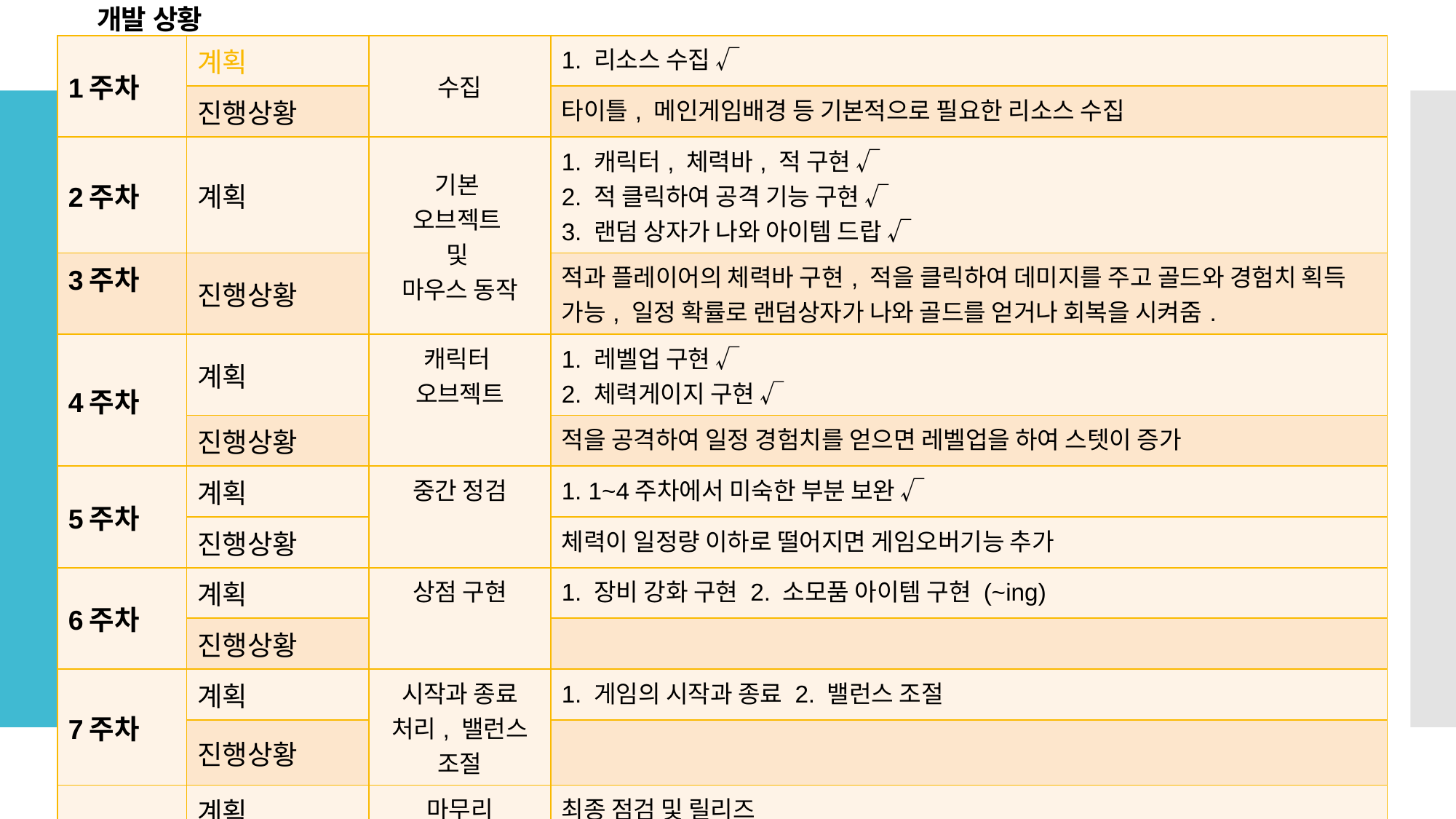

# 개발 상황
| 1주차 | 계획 | 수집 | 1. 리소스 수집 √ |
| --- | --- | --- | --- |
|  | 진행상황 |  | 타이틀, 메인게임배경 등 기본적으로 필요한 리소스 수집 |
| 2주차 | 계획 | 기본 오브젝트 및 마우스 동작 | 1. 캐릭터, 체력바, 적 구현 √ 2. 적 클릭하여 공격 기능 구현 √ 3. 랜덤 상자가 나와 아이템 드랍 √ |
| 3주차 | 진행상황 |  | 적과 플레이어의 체력바 구현, 적을 클릭하여 데미지를 주고 골드와 경험치 획득 가능, 일정 확률로 랜덤상자가 나와 골드를 얻거나 회복을 시켜줌. |
| 4주차 | 계획 | 캐릭터 오브젝트 | 1. 레벨업 구현 √ 2. 체력게이지 구현 √ |
|  | 진행상황 |  | 적을 공격하여 일정 경험치를 얻으면 레벨업을 하여 스텟이 증가 |
| 5주차 | 계획 | 중간 정검 | 1. 1~4주차에서 미숙한 부분 보완 √ |
|  | 진행상황 |  | 체력이 일정량 이하로 떨어지면 게임오버기능 추가 |
| 6주차 | 계획 | 상점 구현 | 1. 장비 강화 구현 2. 소모품 아이템 구현 (~ing) |
|  | 진행상황 |  |  |
| 7주차 | 계획 | 시작과 종료 처리, 밸런스 조절 | 1. 게임의 시작과 종료 2. 밸런스 조절 |
|  | 진행상황 |  |  |
| 8주차 | 계획 | 마무리 | 최종 점검 및 릴리즈 |
|  | 진행상황 |  |  |